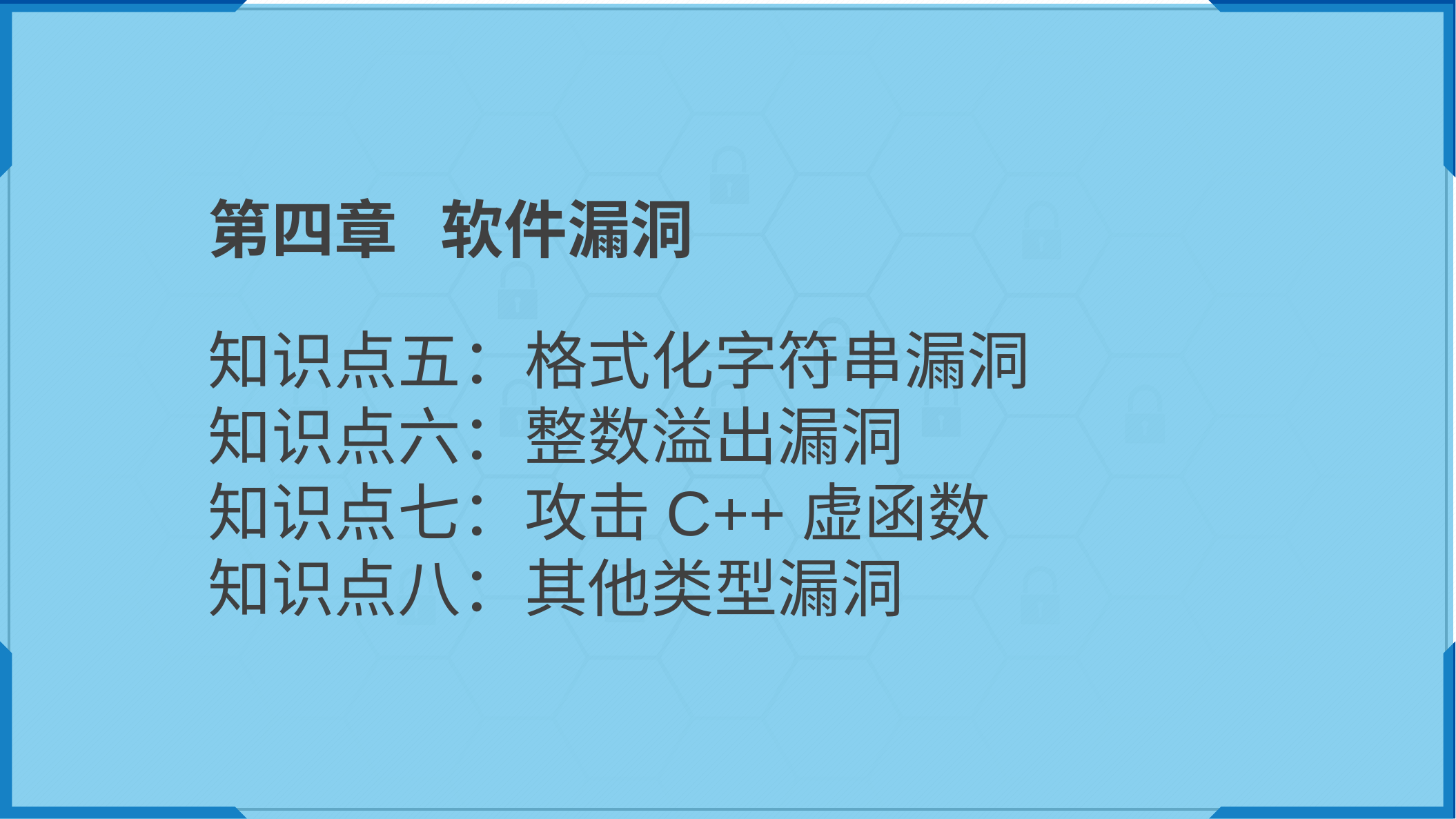

第四章   软件漏洞

知识点五：格式化字符串漏洞
知识点六：整数溢出漏洞
知识点七：攻击C++虚函数
知识点八：其他类型漏洞